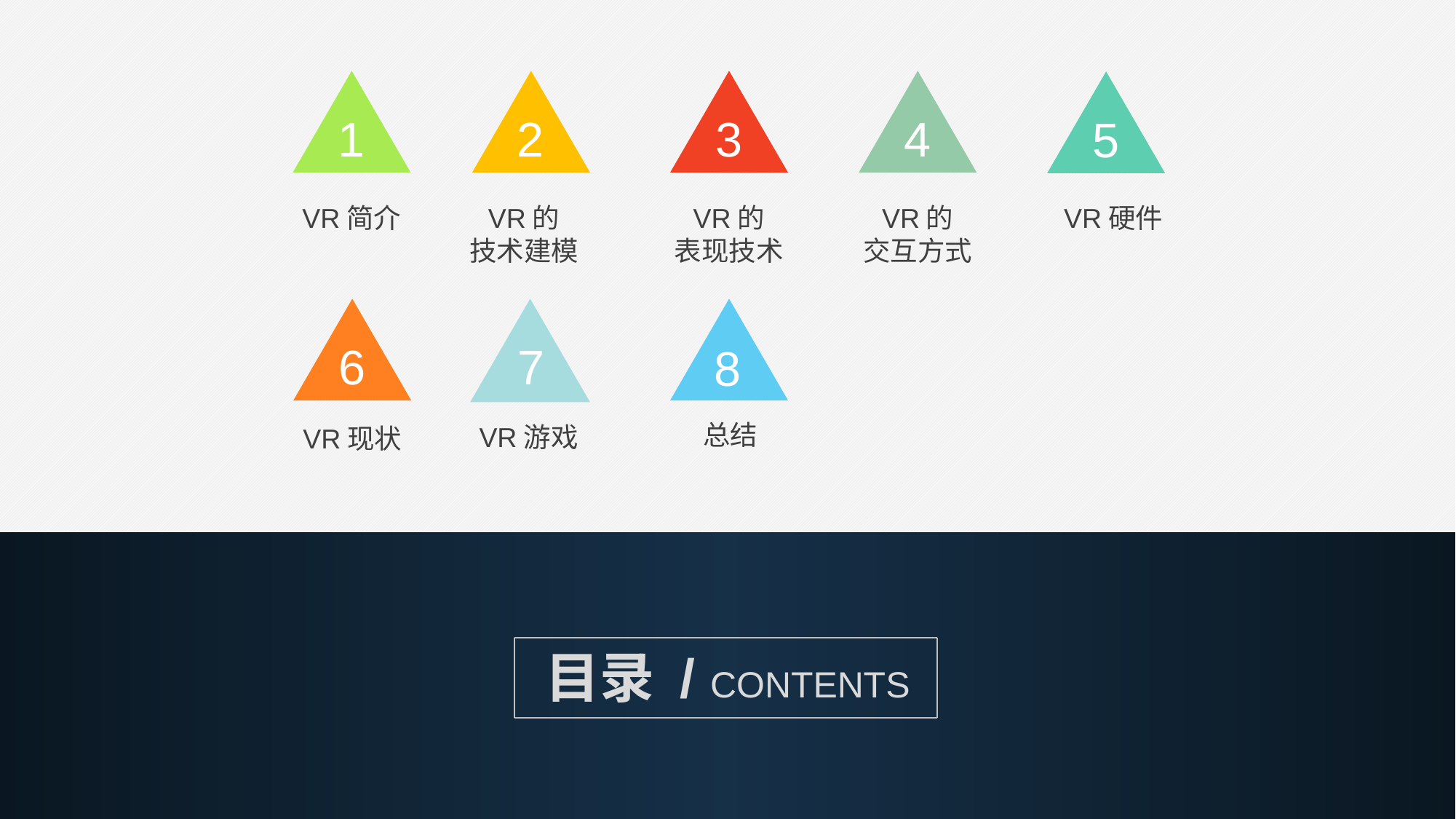

4

3

1

2

5
VR的
表现技术
VR的
交互方式
VR硬件
VR简介
VR的
技术建模

6
7
8
总结
VR游戏
VR现状
目录 / CONTENTS